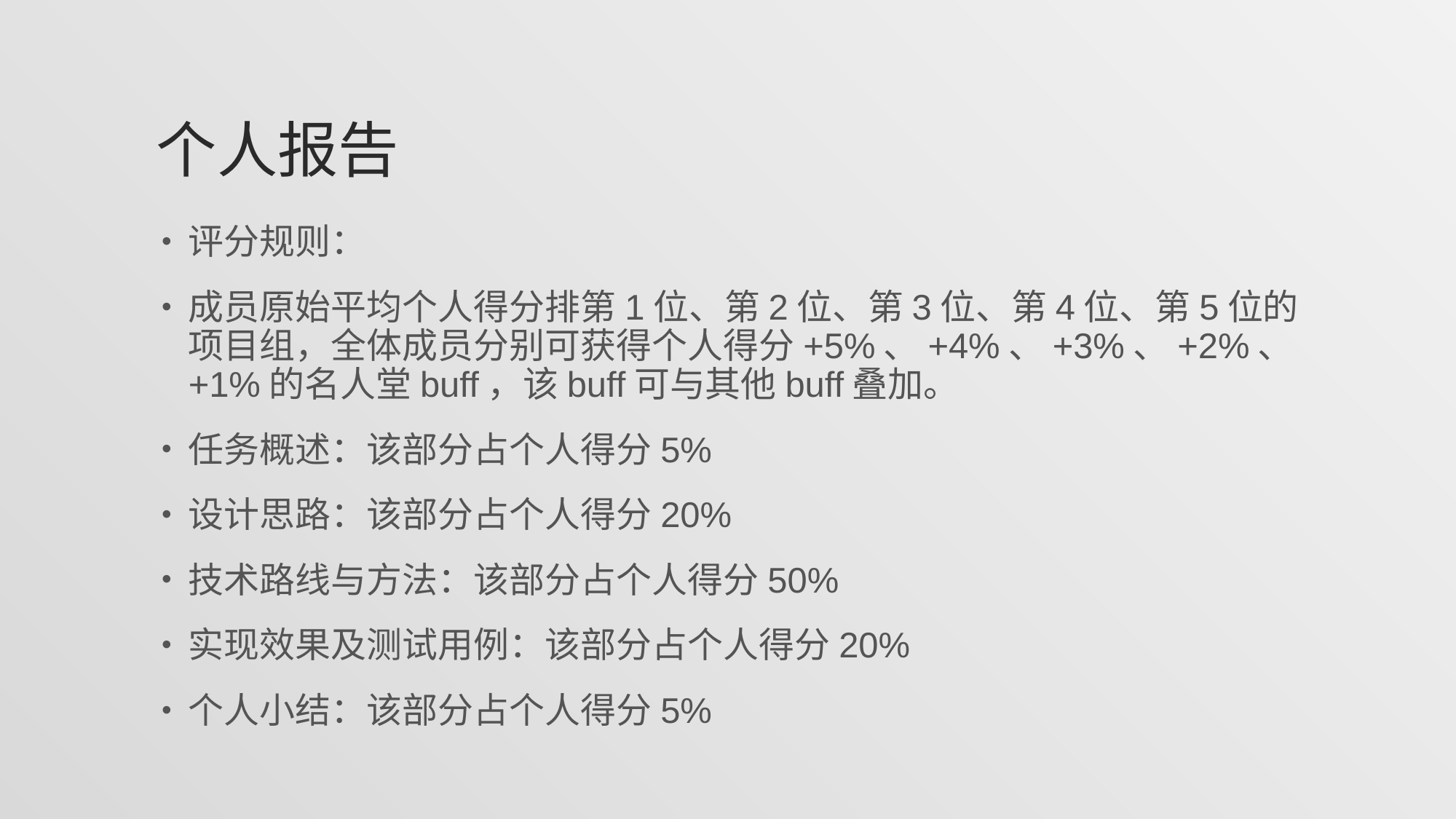

# 个人报告
评分规则：
成员原始平均个人得分排第1位、第2位、第3位、第4位、第5位的项目组，全体成员分别可获得个人得分+5%、+4%、+3%、+2%、+1%的名人堂buff，该buff可与其他buff叠加。
任务概述：该部分占个人得分5%
设计思路：该部分占个人得分20%
技术路线与方法：该部分占个人得分50%
实现效果及测试用例：该部分占个人得分20%
个人小结：该部分占个人得分5%